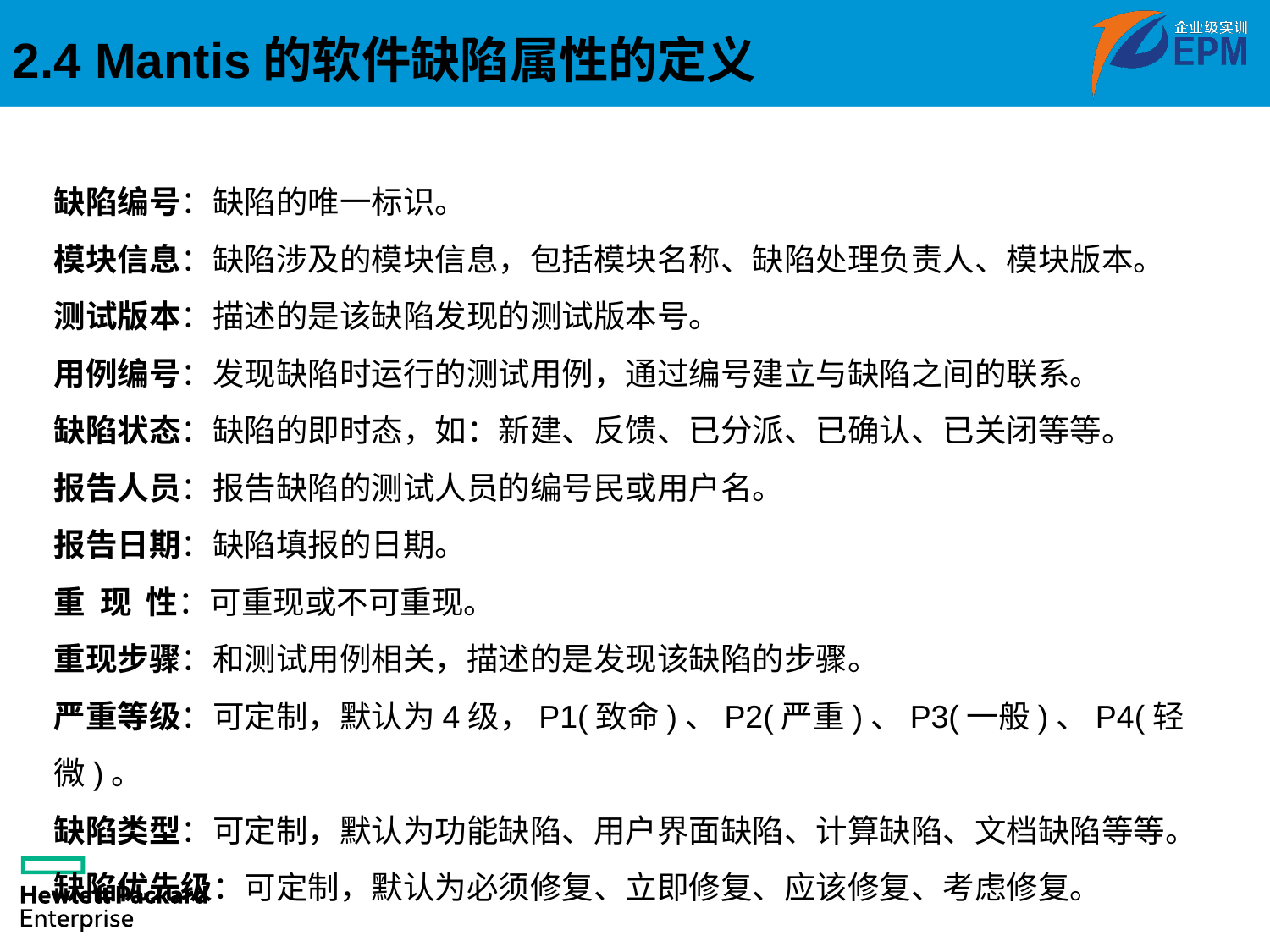

2.4 Mantis的软件缺陷属性的定义
缺陷编号：缺陷的唯一标识。
模块信息：缺陷涉及的模块信息，包括模块名称、缺陷处理负责人、模块版本。
测试版本：描述的是该缺陷发现的测试版本号。
用例编号：发现缺陷时运行的测试用例，通过编号建立与缺陷之间的联系。
缺陷状态：缺陷的即时态，如：新建、反馈、已分派、已确认、已关闭等等。
报告人员：报告缺陷的测试人员的编号民或用户名。
报告日期：缺陷填报的日期。
重  现  性：可重现或不可重现。
重现步骤：和测试用例相关，描述的是发现该缺陷的步骤。
严重等级：可定制，默认为4级，P1(致命)、P2(严重)、P3(一般)、P4(轻微)。
缺陷类型：可定制，默认为功能缺陷、用户界面缺陷、计算缺陷、文档缺陷等等。
缺陷优先级：可定制，默认为必须修复、立即修复、应该修复、考虑修复。
	……